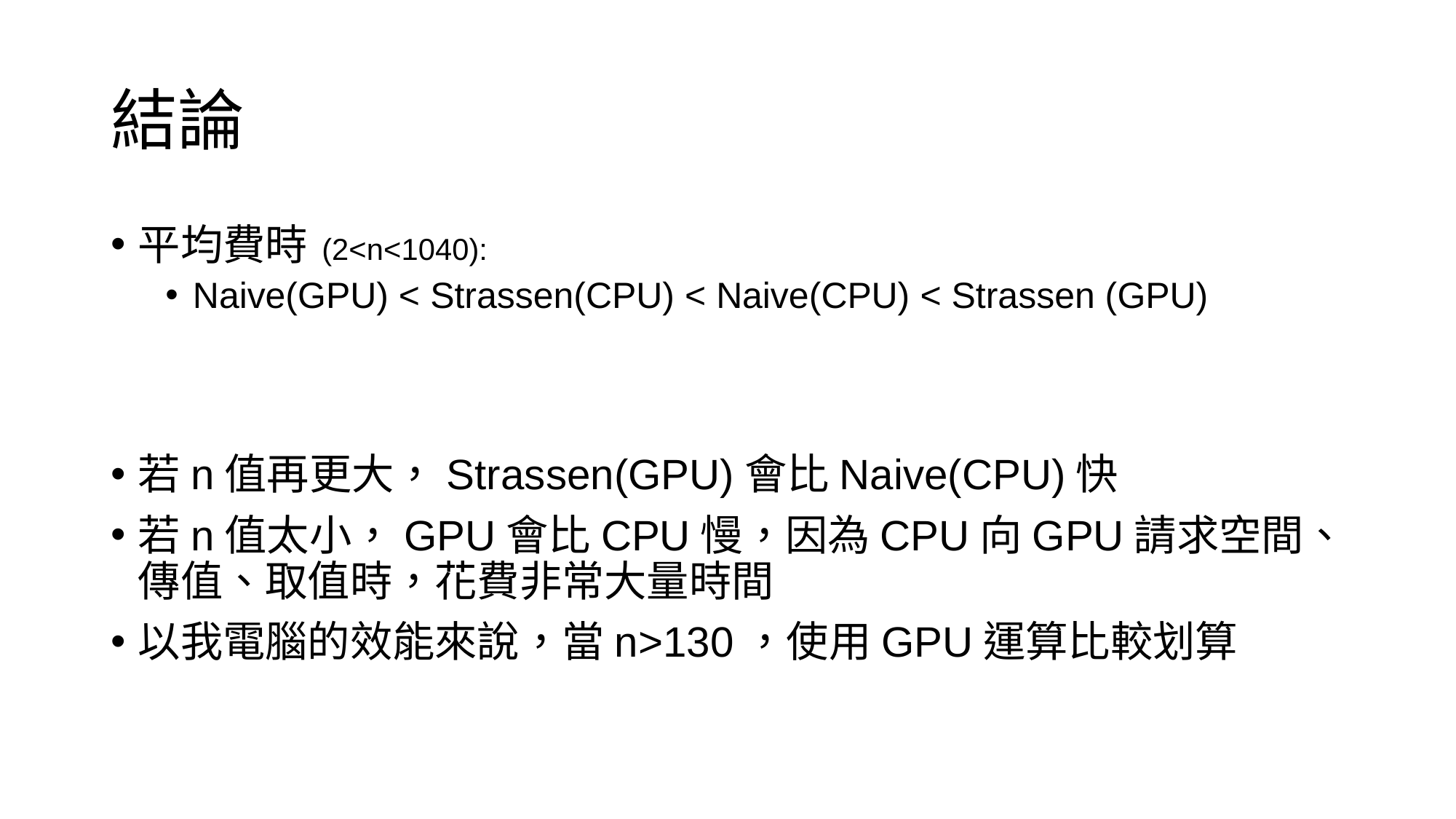

# 結論
平均費時 (2<n<1040):
Naive(GPU) < Strassen(CPU) < Naive(CPU) < Strassen (GPU)

若n值再更大，Strassen(GPU)會比Naive(CPU)快
若n值太小，GPU會比CPU慢，因為CPU向GPU請求空間、傳值、取值時，花費非常大量時間
以我電腦的效能來說，當n>130，使用GPU運算比較划算